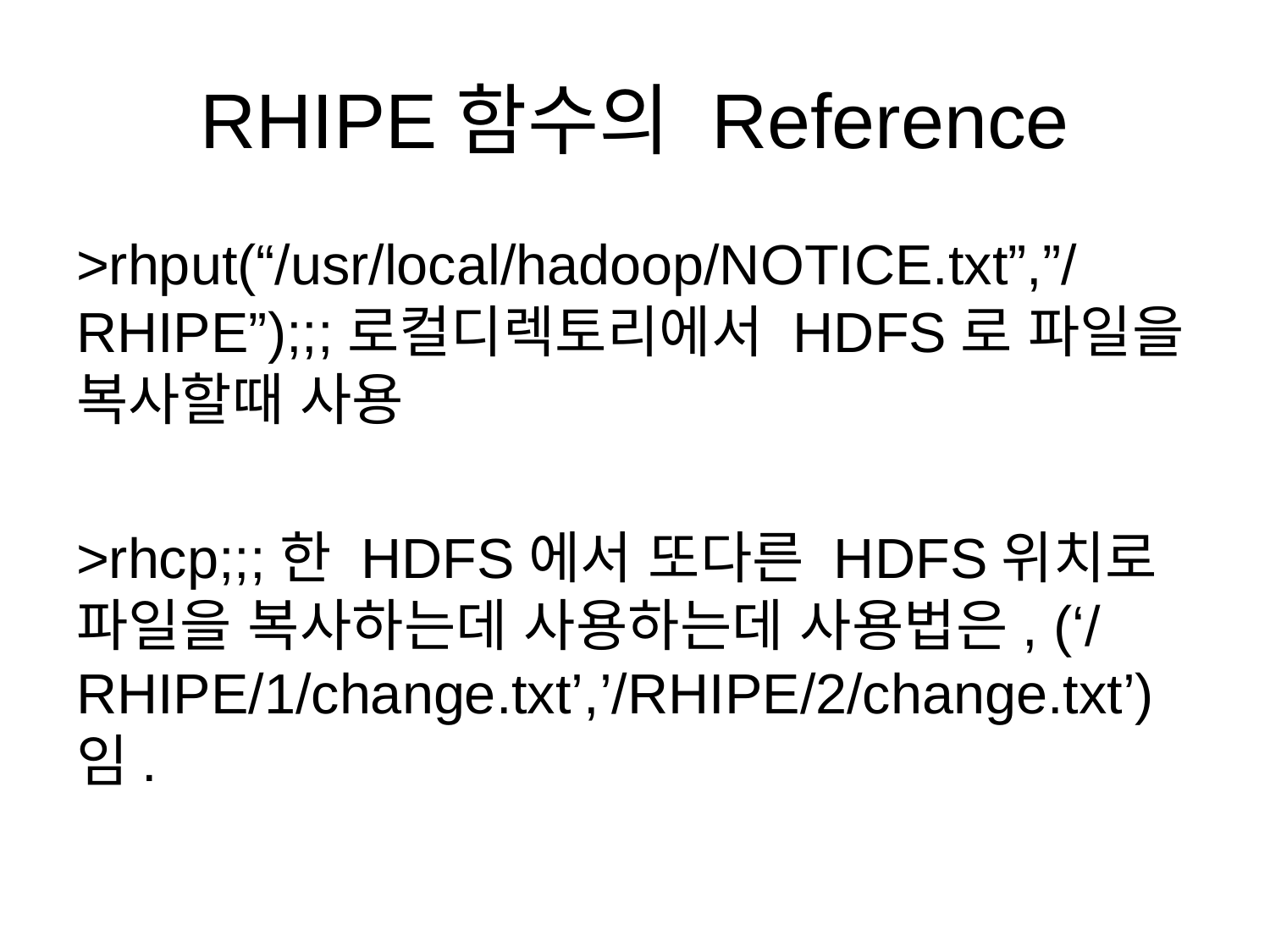

# RHIPE함수의 Reference
>rhput(“/usr/local/hadoop/NOTICE.txt”,”/RHIPE”);;;로컬디렉토리에서 HDFS로 파일을 복사할때 사용

>rhcp;;;한 HDFS에서 또다른 HDFS위치로 파일을 복사하는데 사용하는데 사용법은, (‘/RHIPE/1/change.txt’,’/RHIPE/2/change.txt’)임.